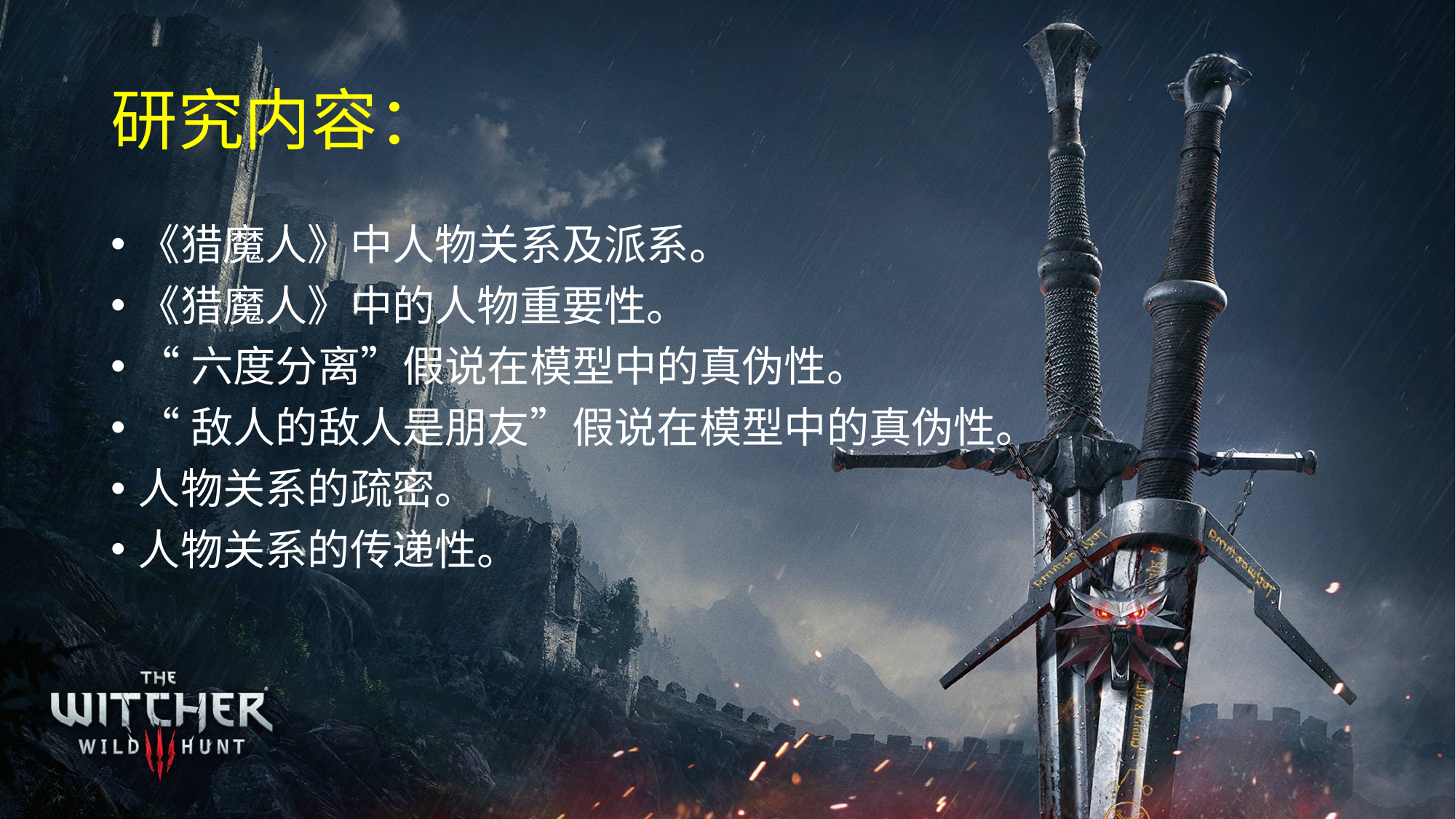

# 研究内容：
《猎魔人》中人物关系及派系。
《猎魔人》中的人物重要性。
“六度分离”假说在模型中的真伪性。
“敌人的敌人是朋友”假说在模型中的真伪性。
人物关系的疏密。
人物关系的传递性。